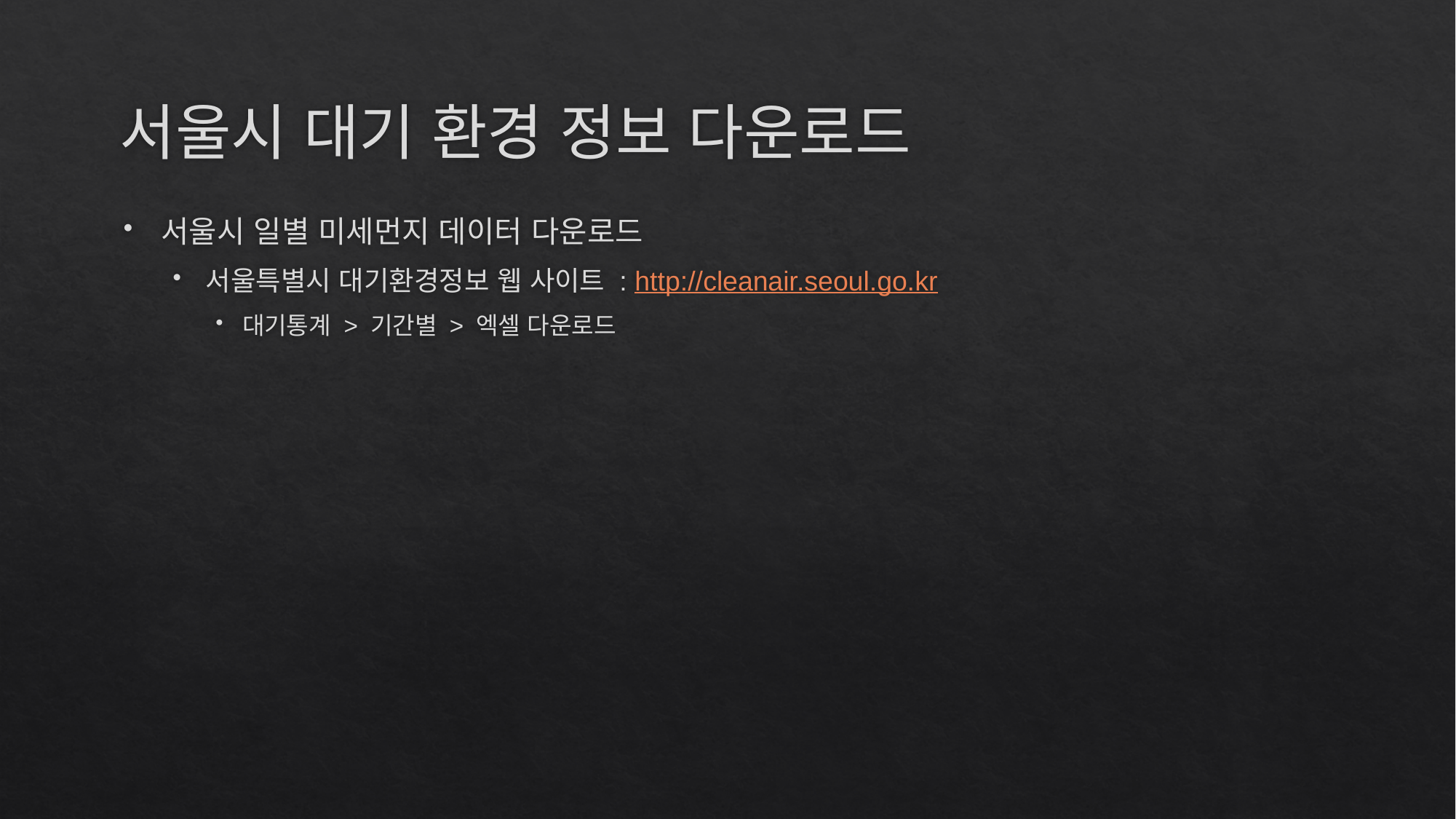

# 서울시 대기 환경 정보 다운로드
서울시 일별 미세먼지 데이터 다운로드
서울특별시 대기환경정보 웹 사이트 : http://cleanair.seoul.go.kr
대기통계 > 기간별 > 엑셀 다운로드